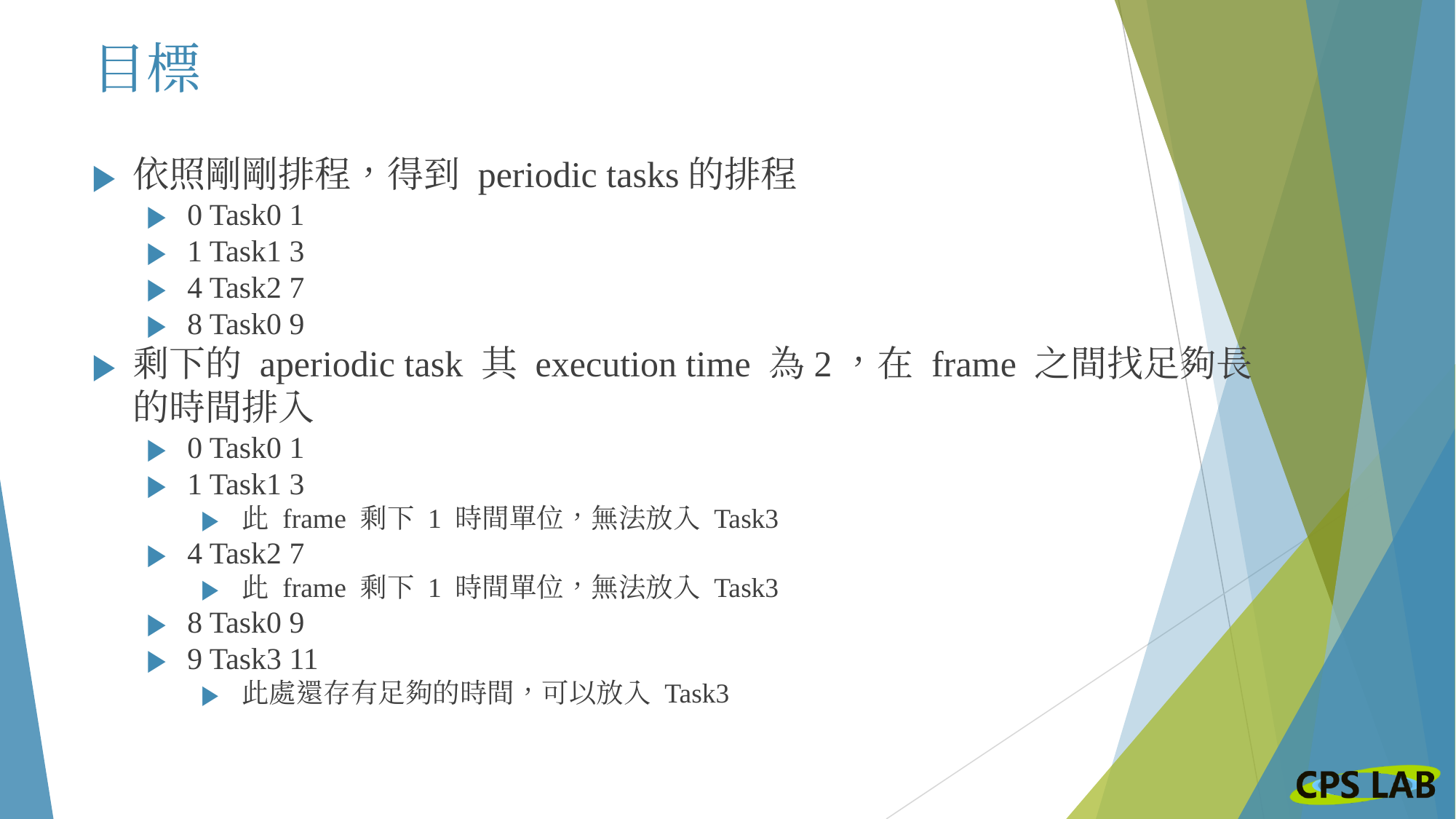

# 目標
依照剛剛排程，得到 periodic tasks的排程
0 Task0 1
1 Task1 3
4 Task2 7
8 Task0 9
剩下的 aperiodic task 其 execution time 為2，在 frame 之間找足夠長的時間排入
0 Task0 1
1 Task1 3
此 frame 剩下 1 時間單位，無法放入 Task3
4 Task2 7
此 frame 剩下 1 時間單位，無法放入 Task3
8 Task0 9
9 Task3 11
此處還存有足夠的時間，可以放入 Task3